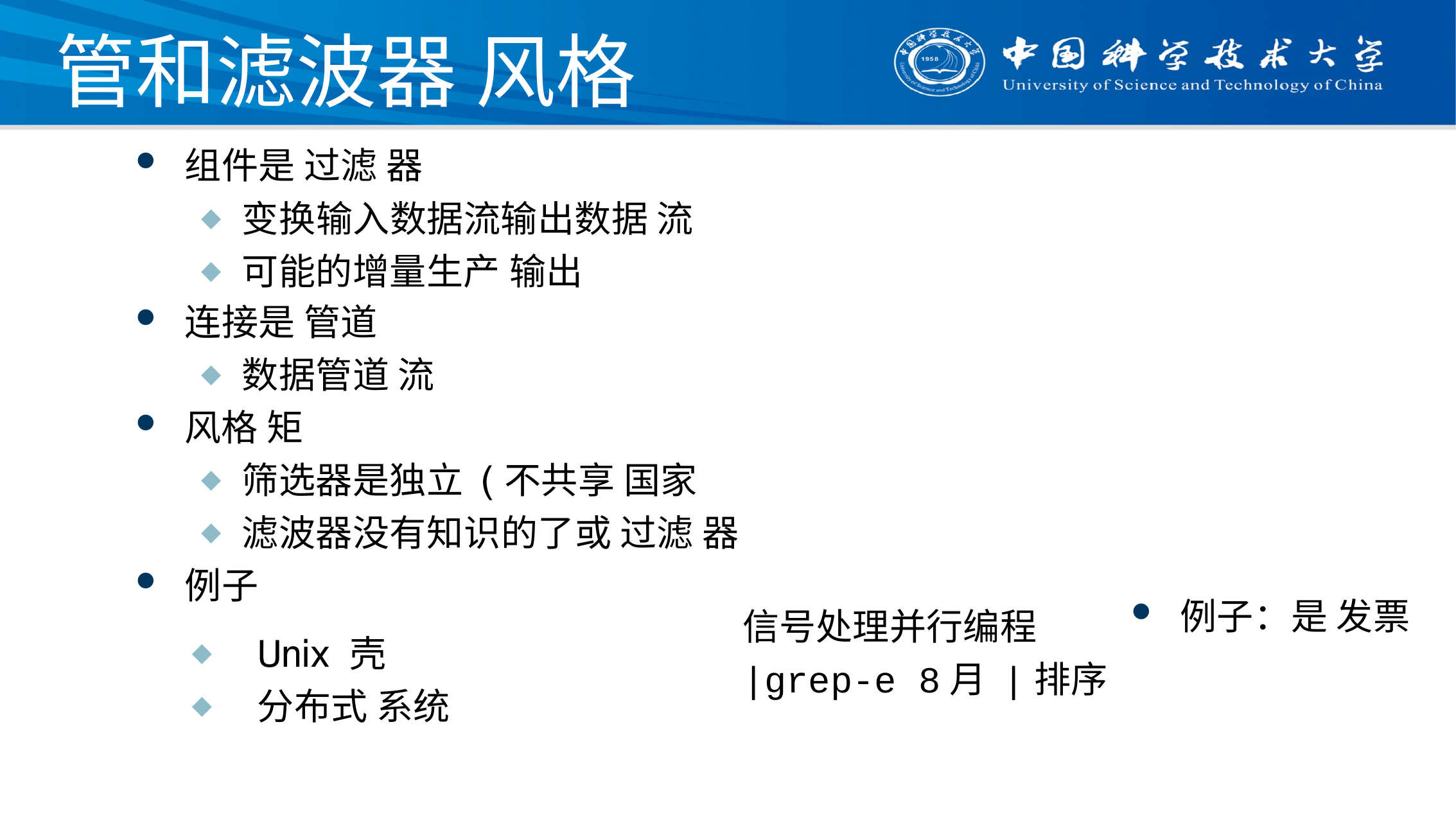

# 管和滤波器 风格
组件是 过滤 器
变换输入数据流输出数据 流
可能的增量生产 输出
连接是 管道
数据管道 流
风格 矩
筛选器是独立 (不共享 国家
滤波器没有知识的了或 过滤 器
例子
信号处理并行编程
|grep-e 8月 |排序
例子：是 发票
Unix 壳
分布式 系统